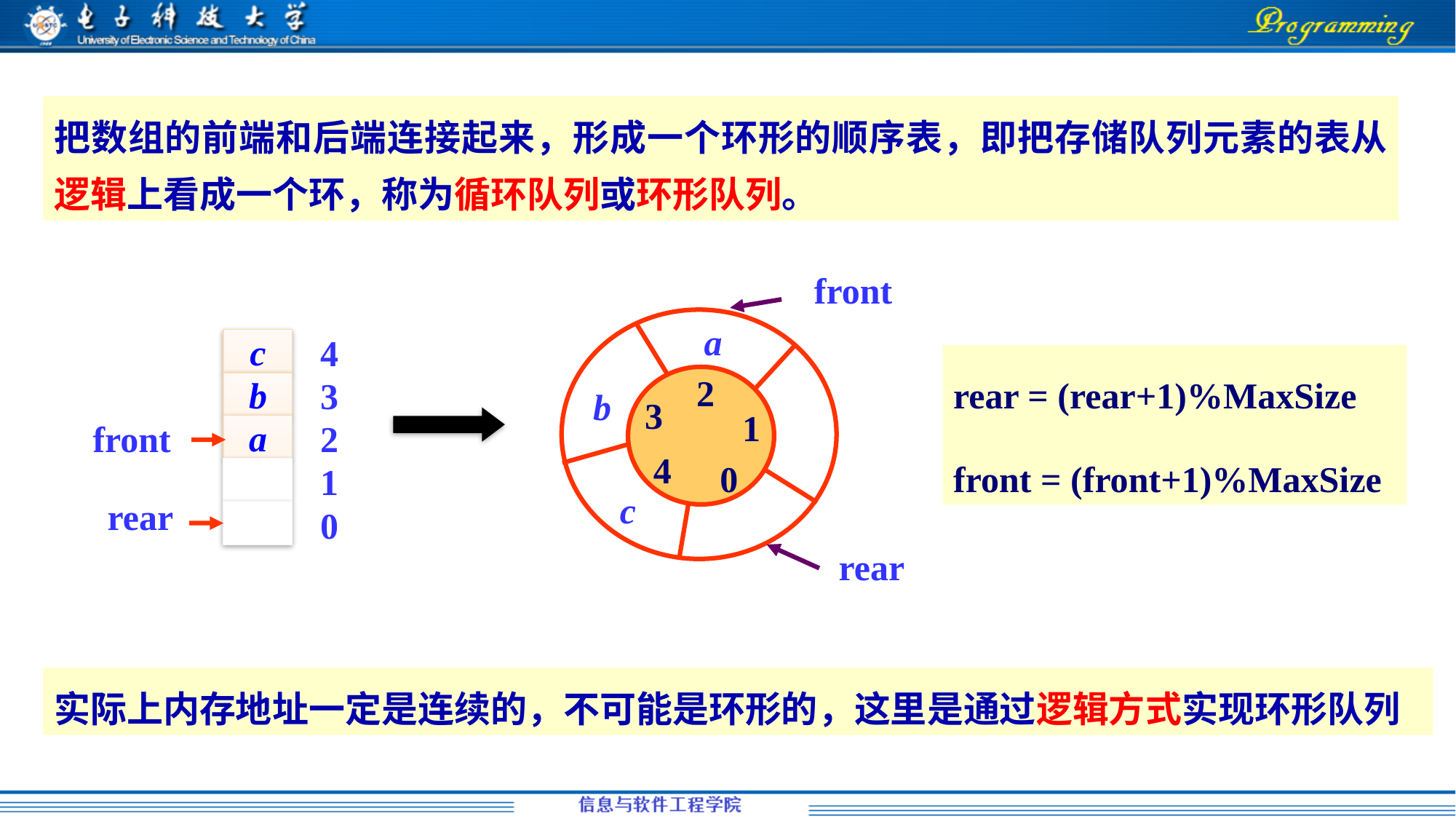

把数组的前端和后端连接起来，形成一个环形的顺序表，即把存储队列元素的表从逻辑上看成一个环，称为循环队列或环形队列。
front

a

2
b
3
1

4
0

c

rear

4
c
3
b
2
front
a

1

rear
0

rear = (rear+1)%MaxSize
front = (front+1)%MaxSize

实际上内存地址一定是连续的，不可能是环形的，这里是通过逻辑方式实现环形队列